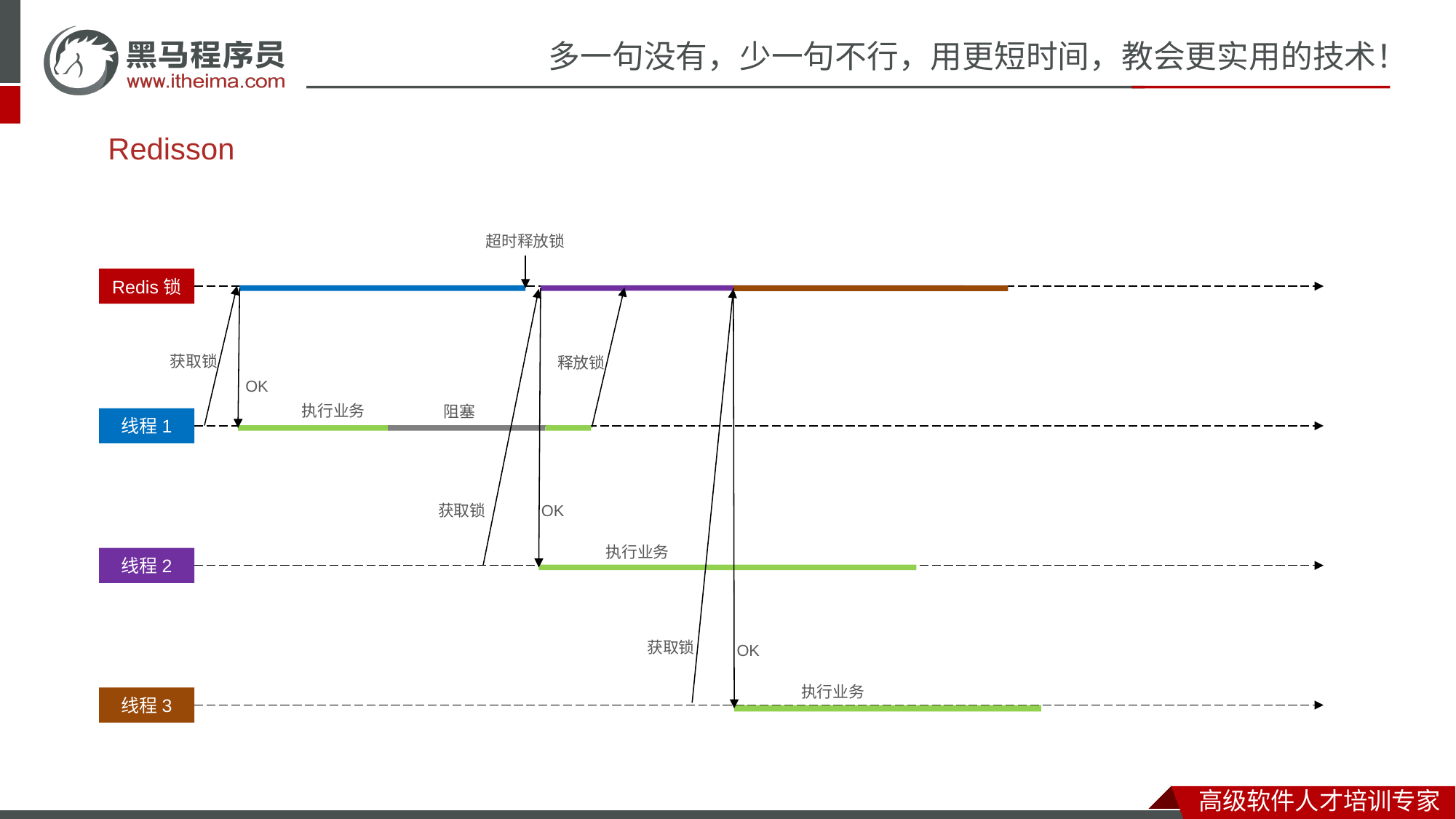

Redisson
超时释放锁
Redis锁

获取锁
释放锁
OK
执行业务
阻塞
线程1

获取锁
OK
执行业务
线程2

获取锁
OK
执行业务
线程3